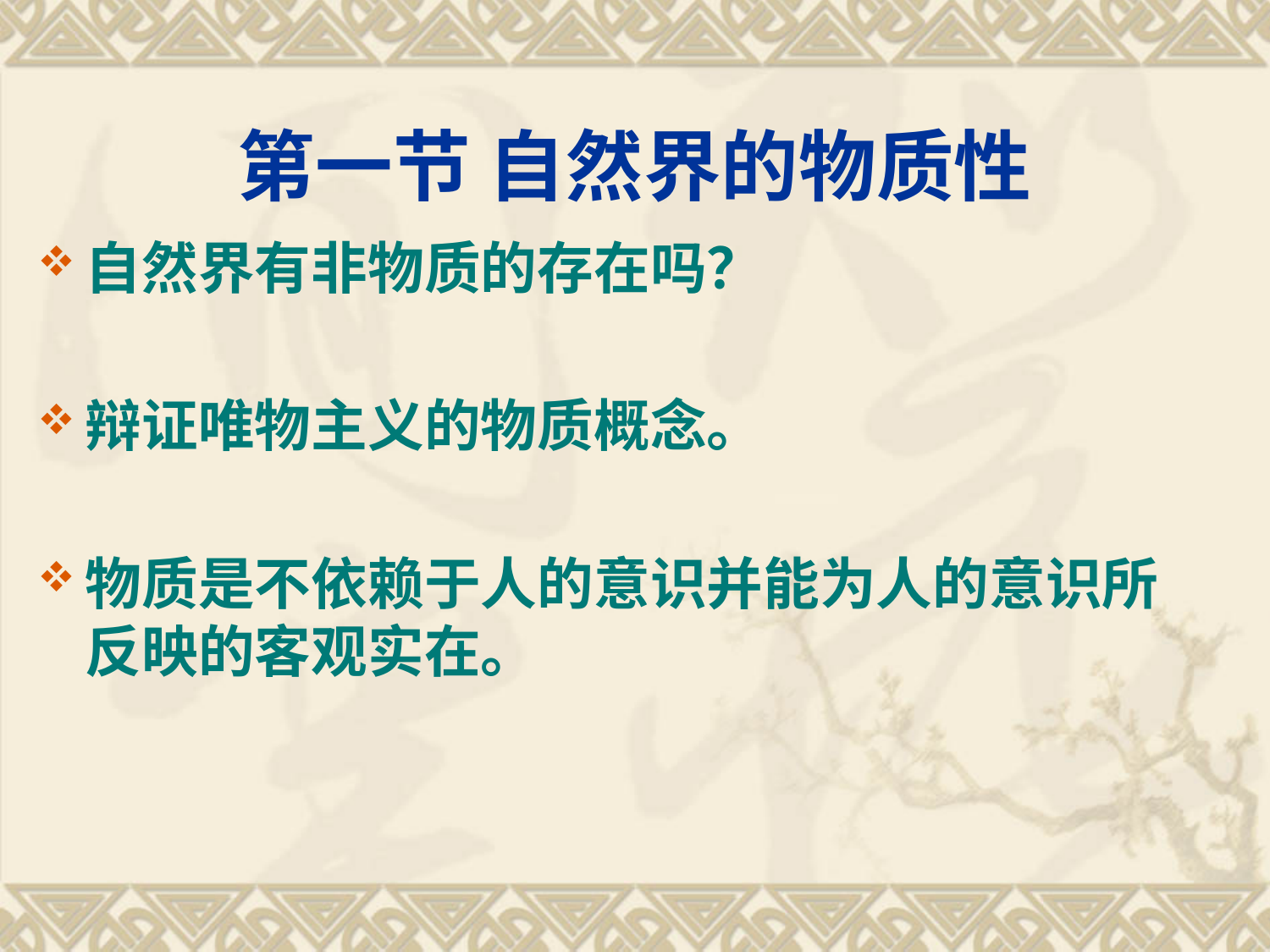

# 第一节 自然界的物质性
自然界有非物质的存在吗？

辩证唯物主义的物质概念。

物质是不依赖于人的意识并能为人的意识所反映的客观实在。